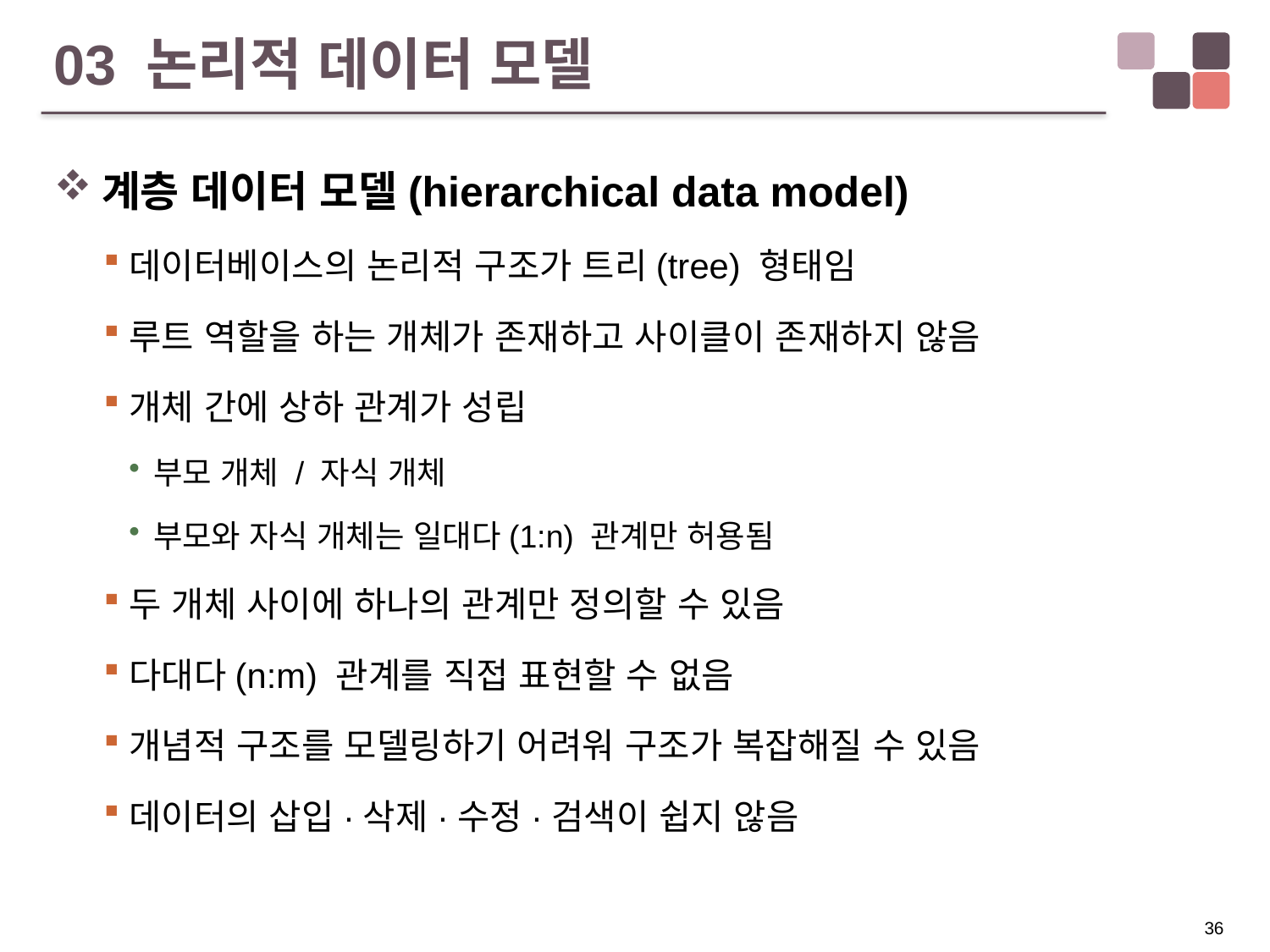

# 03 논리적 데이터 모델
계층 데이터 모델(hierarchical data model)
데이터베이스의 논리적 구조가 트리(tree) 형태임
루트 역할을 하는 개체가 존재하고 사이클이 존재하지 않음
개체 간에 상하 관계가 성립
부모 개체 / 자식 개체
부모와 자식 개체는 일대다(1:n) 관계만 허용됨
두 개체 사이에 하나의 관계만 정의할 수 있음
다대다(n:m) 관계를 직접 표현할 수 없음
개념적 구조를 모델링하기 어려워 구조가 복잡해질 수 있음
데이터의 삽입·삭제·수정·검색이 쉽지 않음